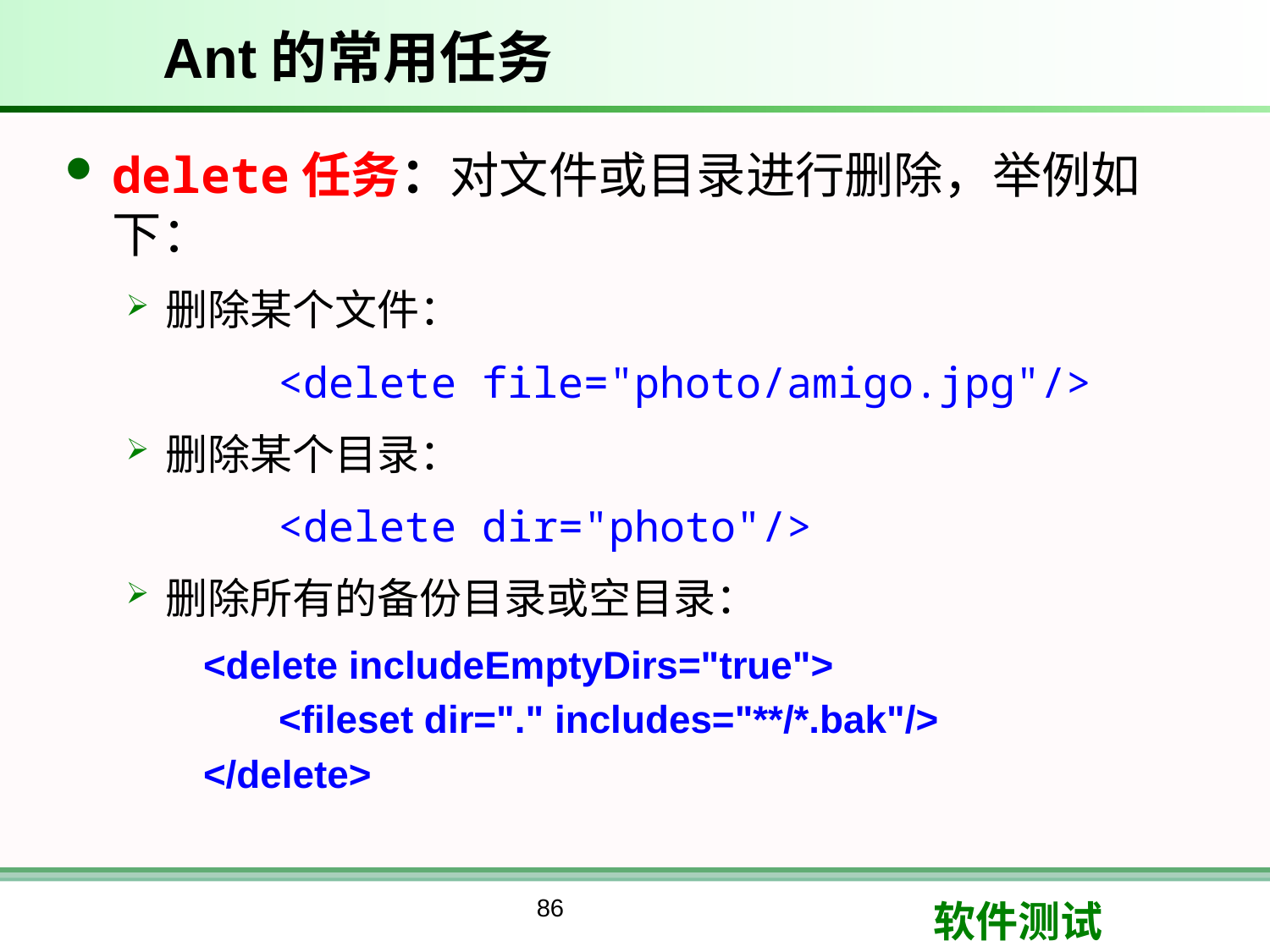

# Ant的常用任务
delete任务：对文件或目录进行删除，举例如下：
删除某个文件：
	 <delete file="photo/amigo.jpg"/>
删除某个目录：
	 <delete dir="photo"/>
删除所有的备份目录或空目录：
  <delete includeEmptyDirs="true">
         <fileset dir="." includes="**/*.bak"/>
  </delete>

86